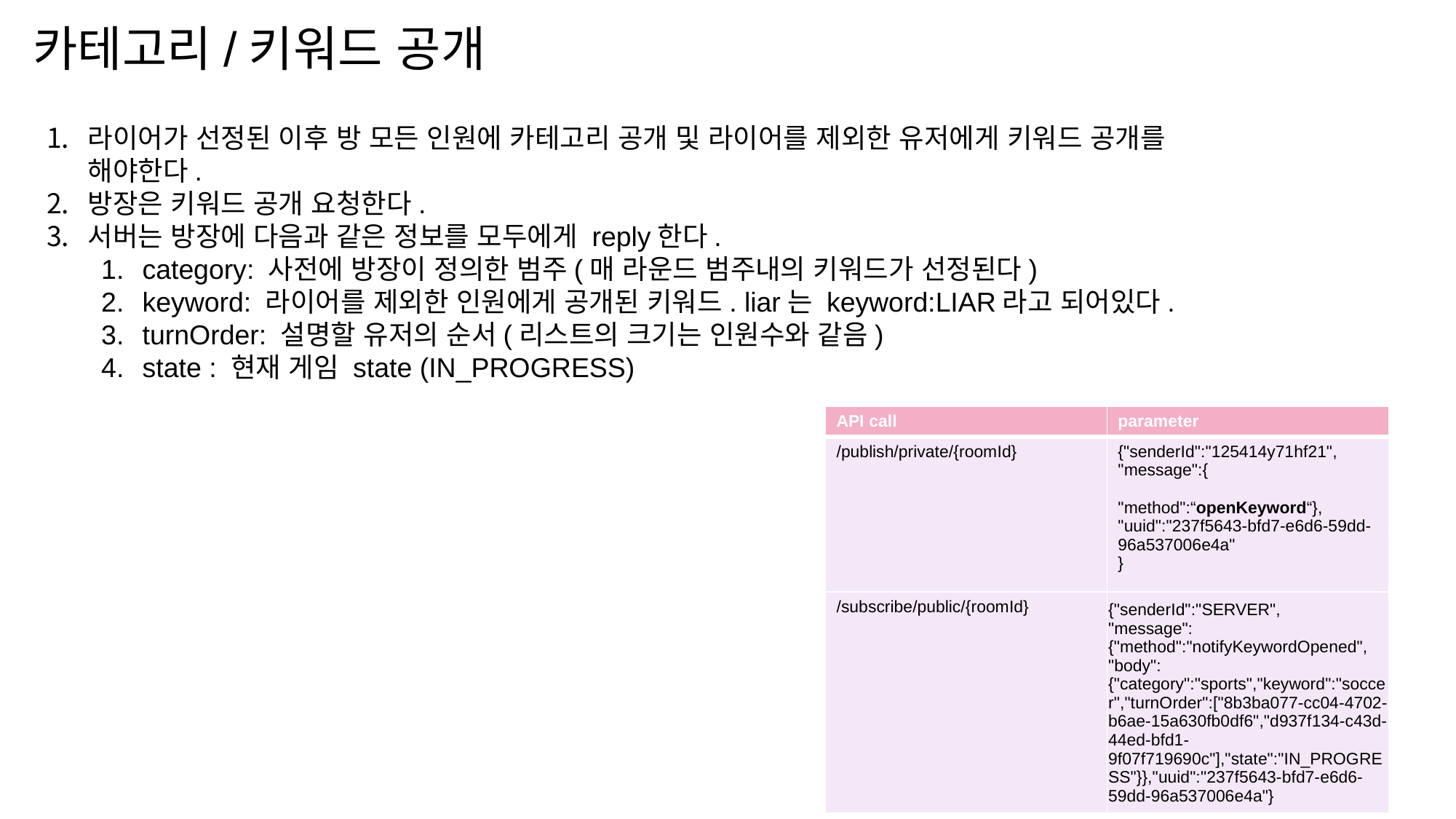

# 카테고리/키워드 공개
라이어가 선정된 이후 방 모든 인원에 카테고리 공개 및 라이어를 제외한 유저에게 키워드 공개를 해야한다.
방장은 키워드 공개 요청한다.
서버는 방장에 다음과 같은 정보를 모두에게 reply한다.
category: 사전에 방장이 정의한 범주(매 라운드 범주내의 키워드가 선정된다)
keyword: 라이어를 제외한 인원에게 공개된 키워드. liar는 keyword:LIAR라고 되어있다.
turnOrder: 설명할 유저의 순서(리스트의 크기는 인원수와 같음)
state : 현재 게임 state (IN_PROGRESS)
| API call | parameter |
| --- | --- |
| /publish/private/{roomId} | {"senderId":"125414y71hf21", "message":{ "method":“openKeyword“}, "uuid":"237f5643-bfd7-e6d6-59dd-96a537006e4a" } |
| /subscribe/public/{roomId} | {"senderId":"SERVER", "message":{"method":"notifyKeywordOpened", "body":{"category":"sports","keyword":"soccer","turnOrder":["8b3ba077-cc04-4702-b6ae-15a630fb0df6","d937f134-c43d-44ed-bfd1-9f07f719690c"],"state":"IN\_PROGRESS"}},"uuid":"237f5643-bfd7-e6d6-59dd-96a537006e4a"} |